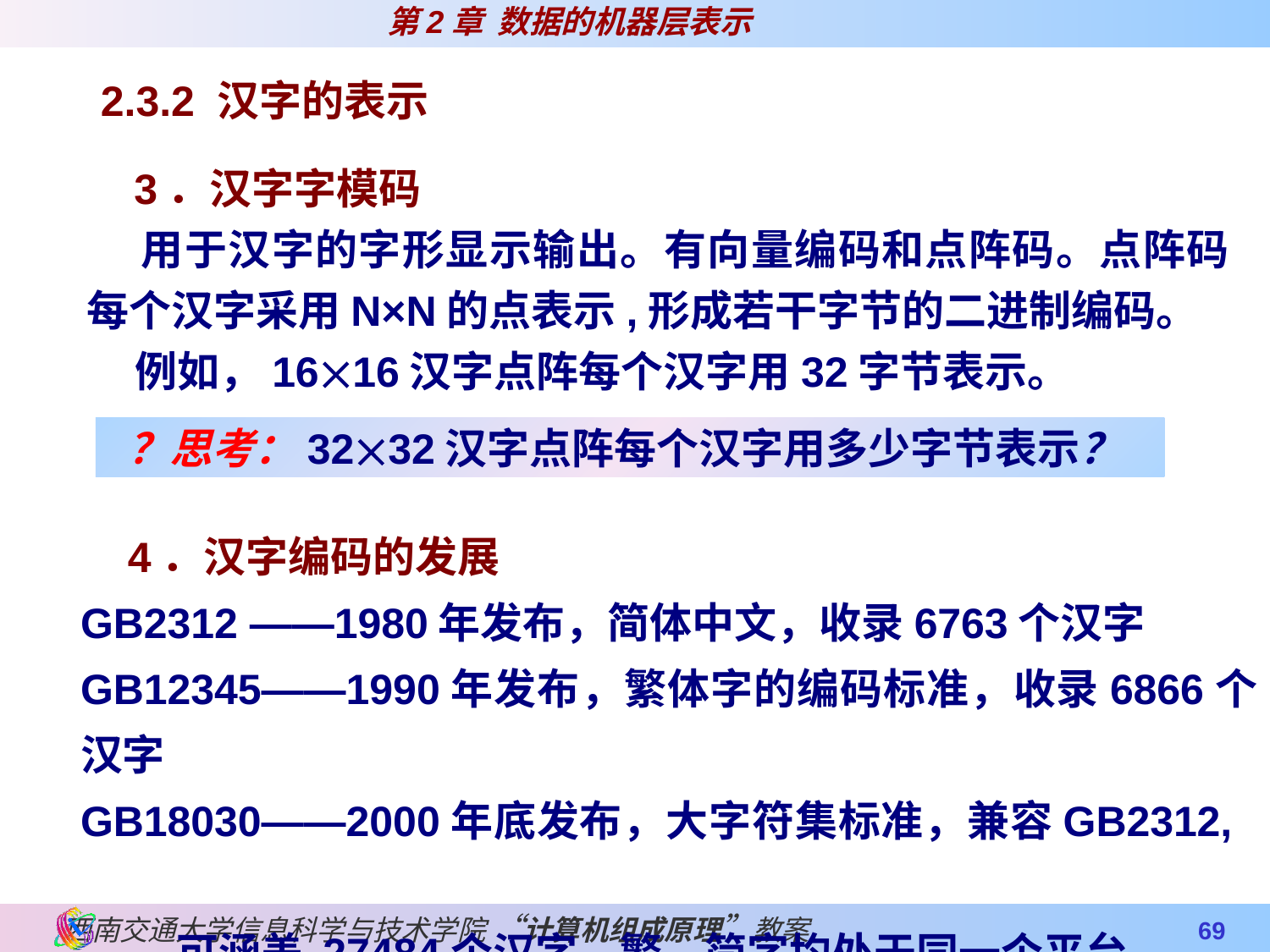

2.3.2 汉字的表示
    3．汉字字模码
    用于汉字的字形显示输出。有向量编码和点阵码。点阵码每个汉字采用N×N的点表示,形成若干字节的二进制编码。
    例如，16×16汉字点阵每个汉字用32字节表示。
 ？思考：32×32汉字点阵每个汉字用多少字节表示？
    4．汉字编码的发展
GB2312 ——1980年发布，简体中文，收录6763个汉字
GB12345——1990年发布，繁体字的编码标准，收录6866个汉字
GB18030——2000年底发布，大字符集标准，兼容GB2312,
         可涵盖 27484个汉字，繁、简字均处于同一个平台。